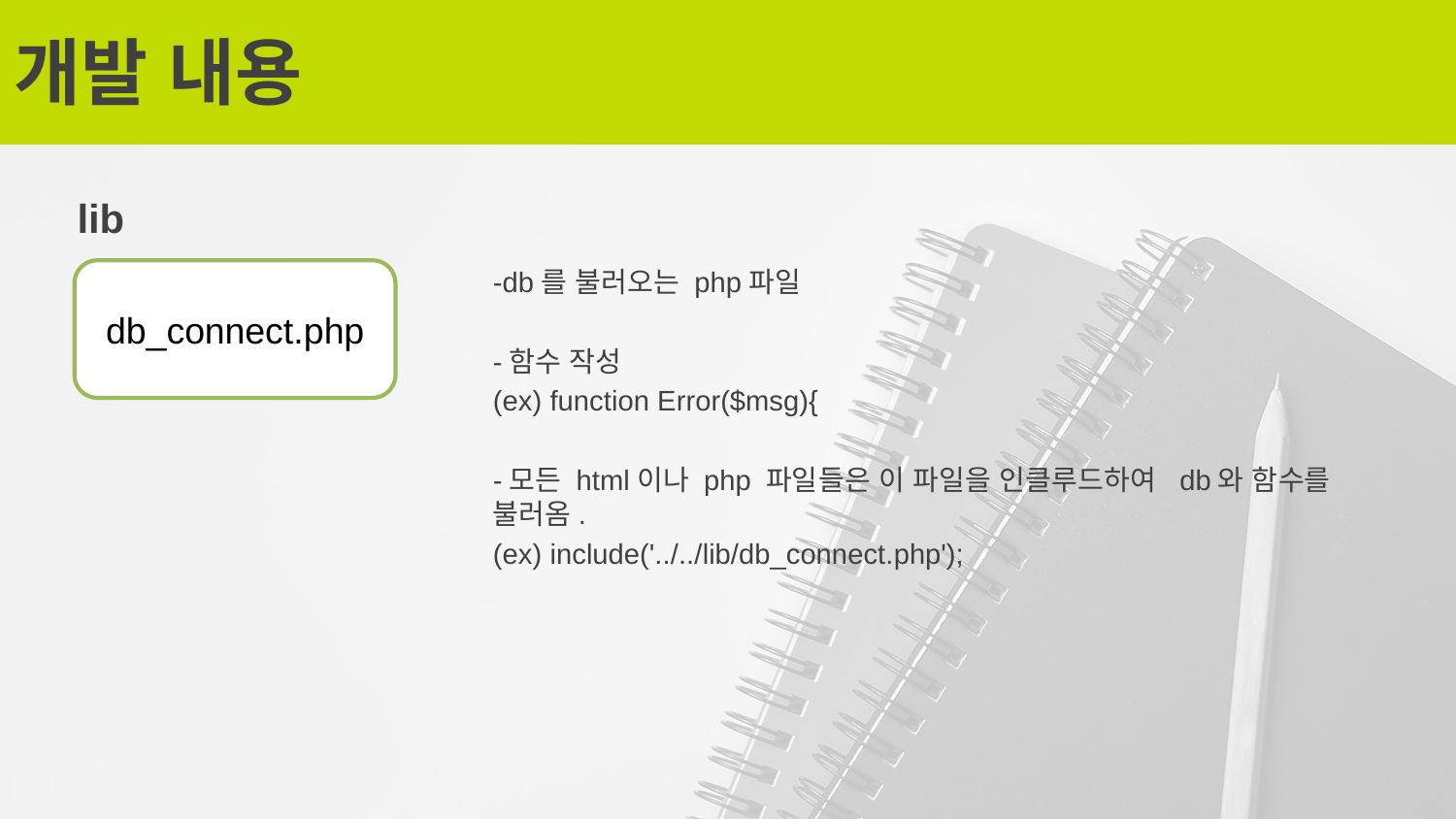

# 개발 내용
lib
-db를 불러오는 php파일

-함수 작성
(ex) function Error($msg){

-모든 html이나 php 파일들은 이 파일을 인클루드하여  db와 함수를 불러옴.
(ex) include('../../lib/db_connect.php');

db_connect.php